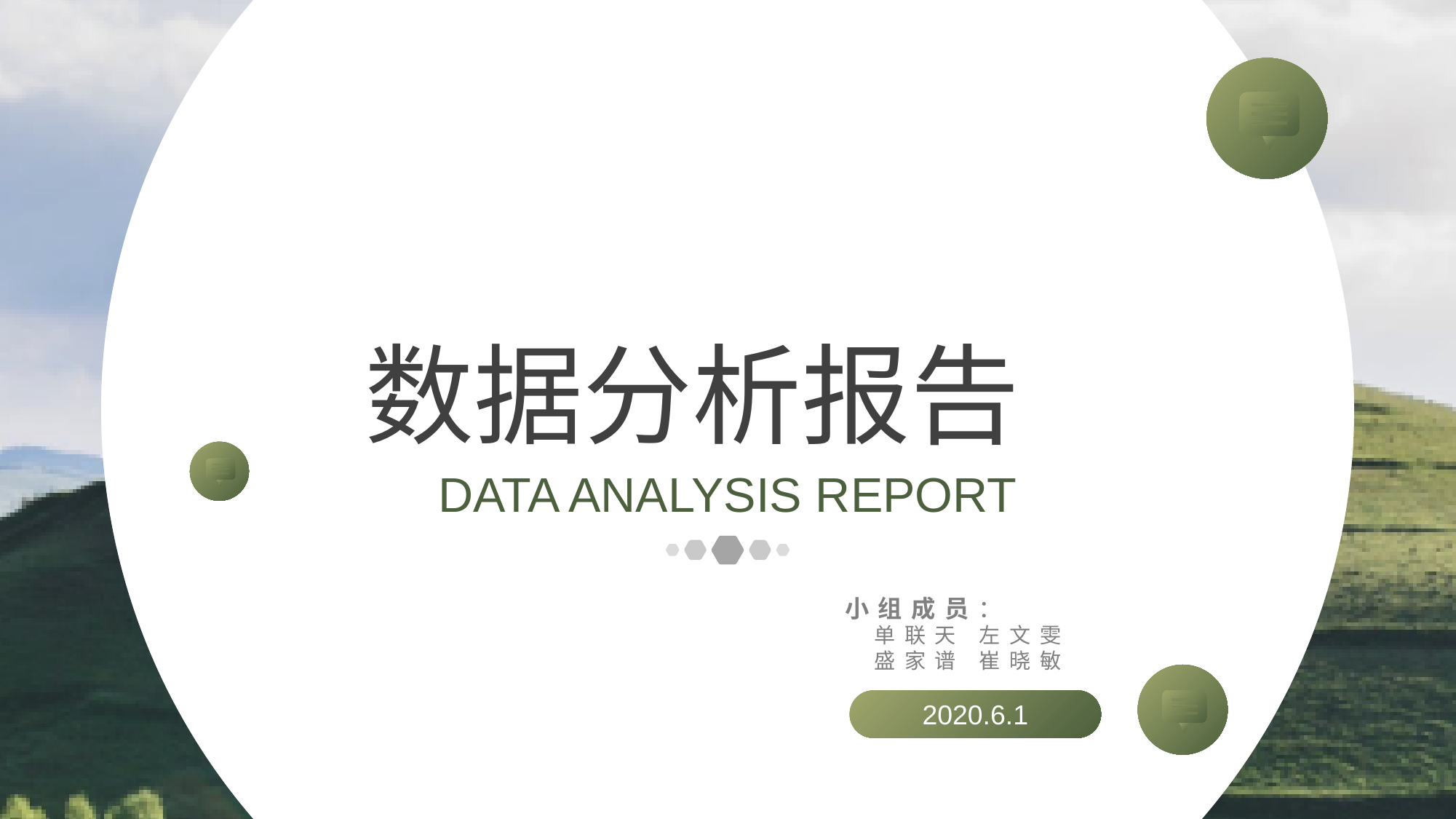

数据分析报告

DATA ANALYSIS REPORT

小组成员：
单联天 左文雯
盛家谱 崔晓敏

2020.6.1